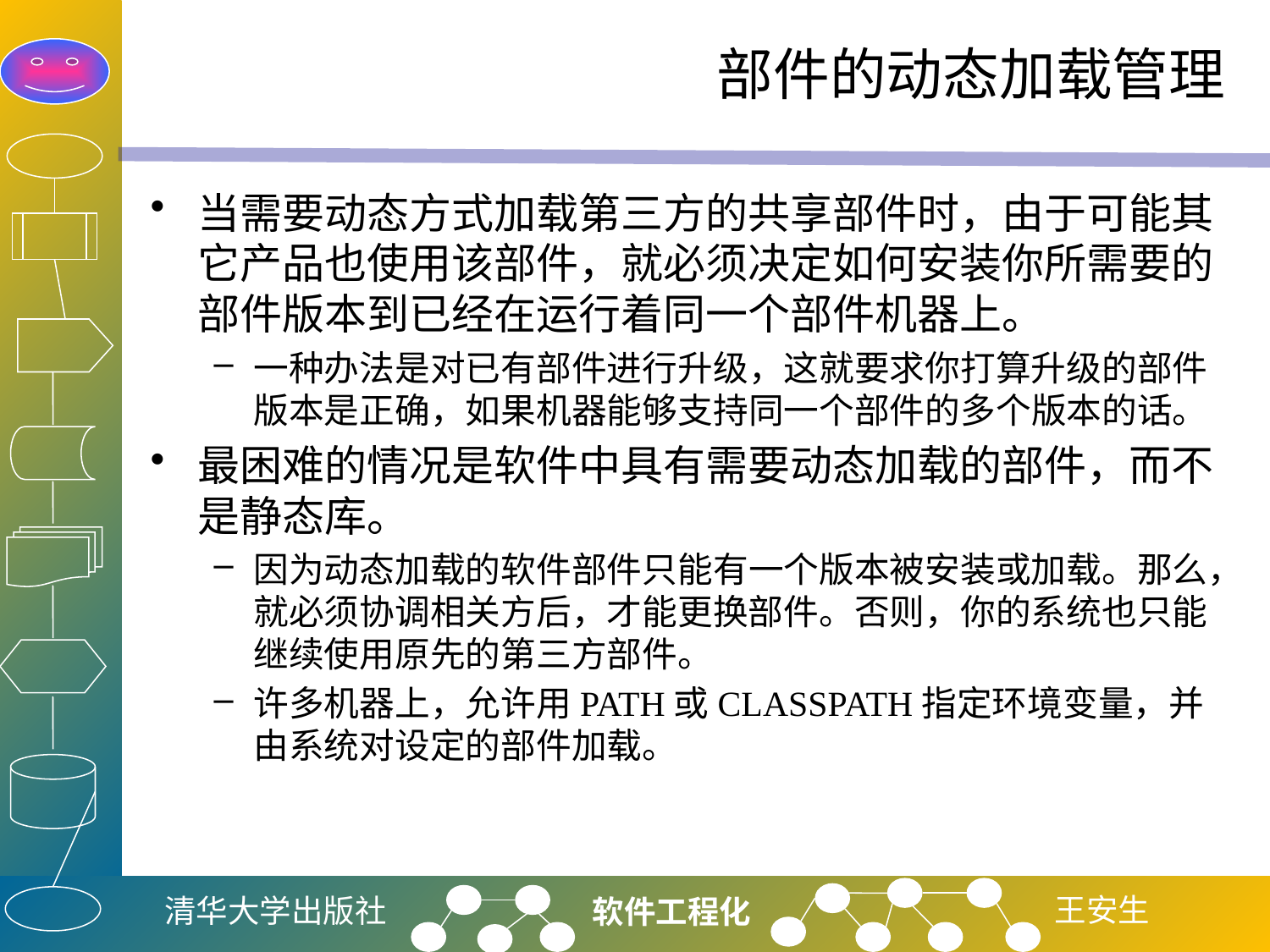

# 部件的动态加载管理
当需要动态方式加载第三方的共享部件时，由于可能其它产品也使用该部件，就必须决定如何安装你所需要的部件版本到已经在运行着同一个部件机器上。
一种办法是对已有部件进行升级，这就要求你打算升级的部件版本是正确，如果机器能够支持同一个部件的多个版本的话。
最困难的情况是软件中具有需要动态加载的部件，而不是静态库。
因为动态加载的软件部件只能有一个版本被安装或加载。那么，就必须协调相关方后，才能更换部件。否则，你的系统也只能继续使用原先的第三方部件。
许多机器上，允许用PATH或CLASSPATH指定环境变量，并由系统对设定的部件加载。